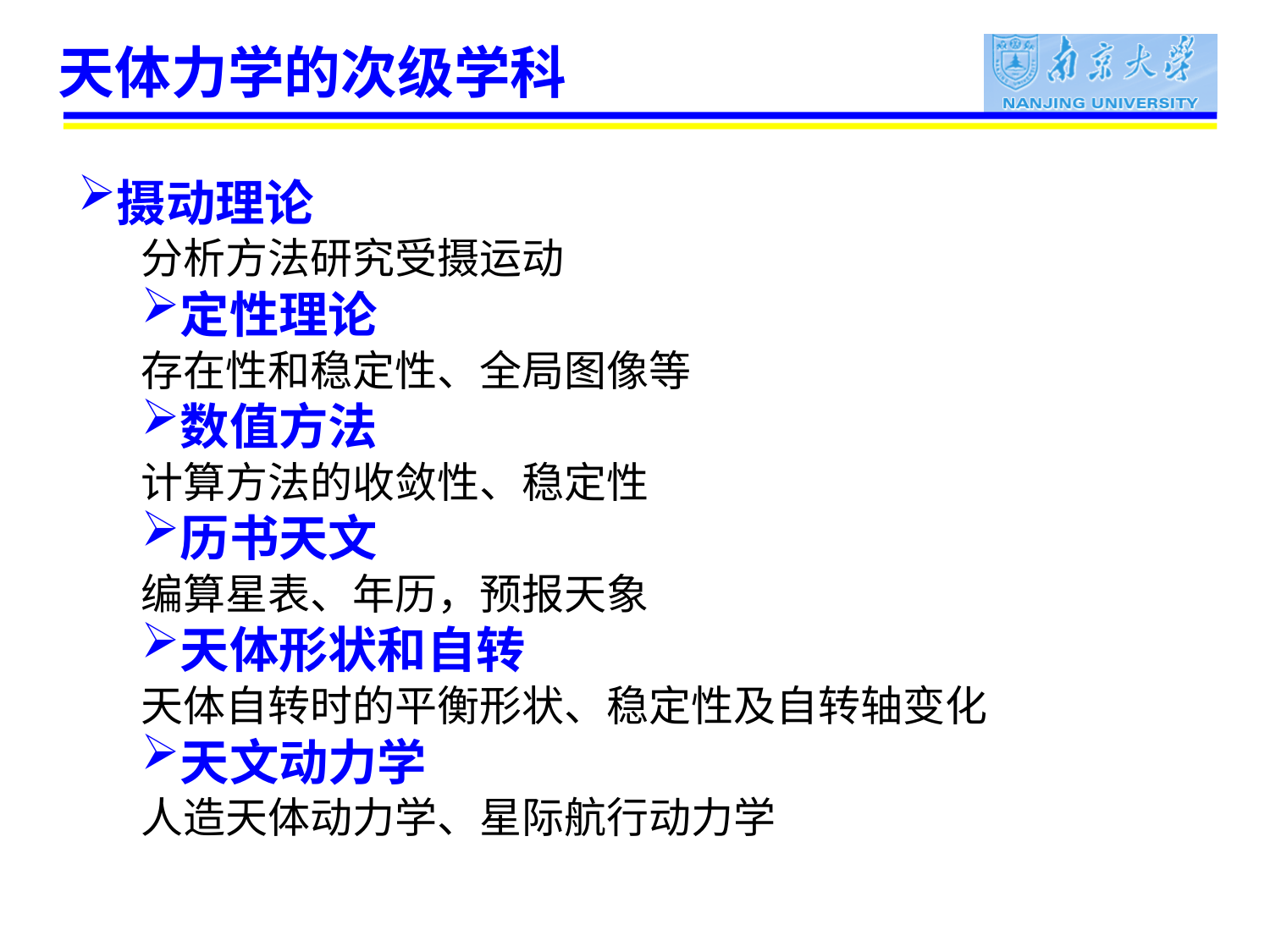

# 天体力学的次级学科
摄动理论
分析方法研究受摄运动
定性理论
存在性和稳定性、全局图像等
数值方法
计算方法的收敛性、稳定性
历书天文
编算星表、年历，预报天象
天体形状和自转
天体自转时的平衡形状、稳定性及自转轴变化
天文动力学
人造天体动力学、星际航行动力学